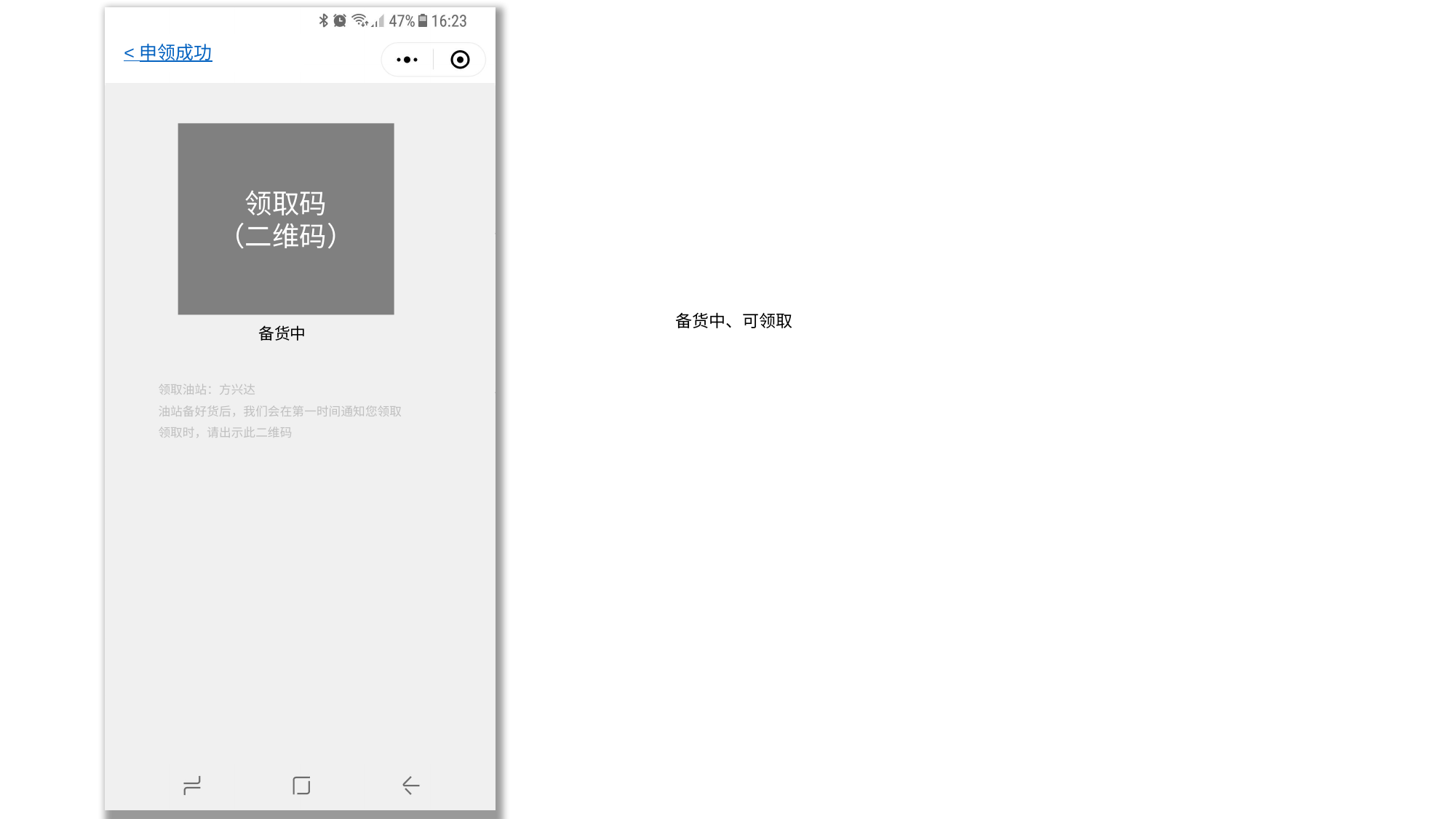

# < 申领成功

备货中、可领取
领取码
（二维码）
备货中
领取油站：方兴达
油站备好货后，我们会在第一时间通知您领取
领取时，请出示此二维码